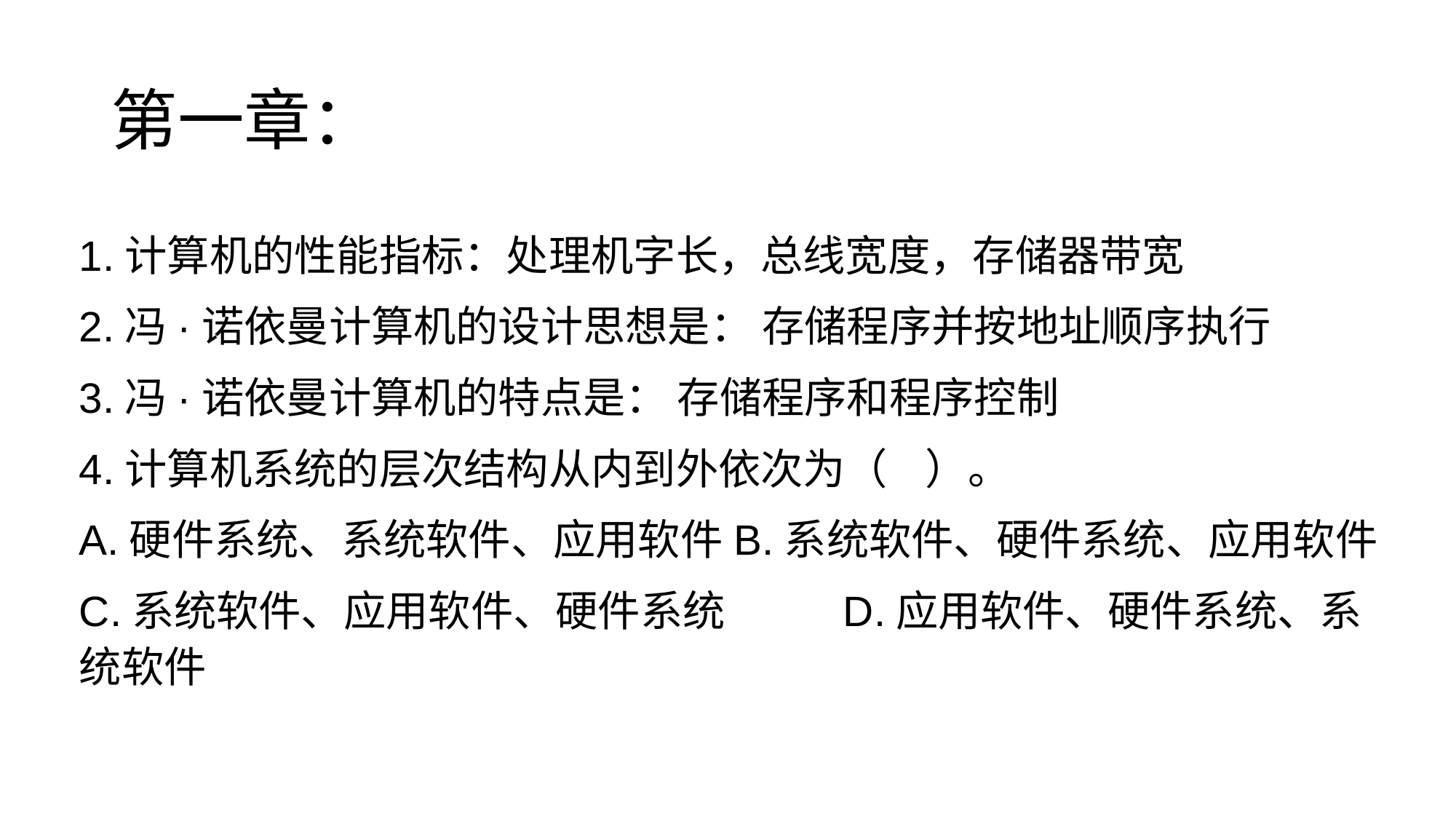

# 第一章：
1.计算机的性能指标：处理机字长，总线宽度，存储器带宽
2.冯·诺依曼计算机的设计思想是： 存储程序并按地址顺序执行
3.冯·诺依曼计算机的特点是： 存储程序和程序控制
4.计算机系统的层次结构从内到外依次为（    ）。
A.硬件系统、系统软件、应用软件 	B.系统软件、硬件系统、应用软件
C.系统软件、应用软件、硬件系统 	D.应用软件、硬件系统、系统软件